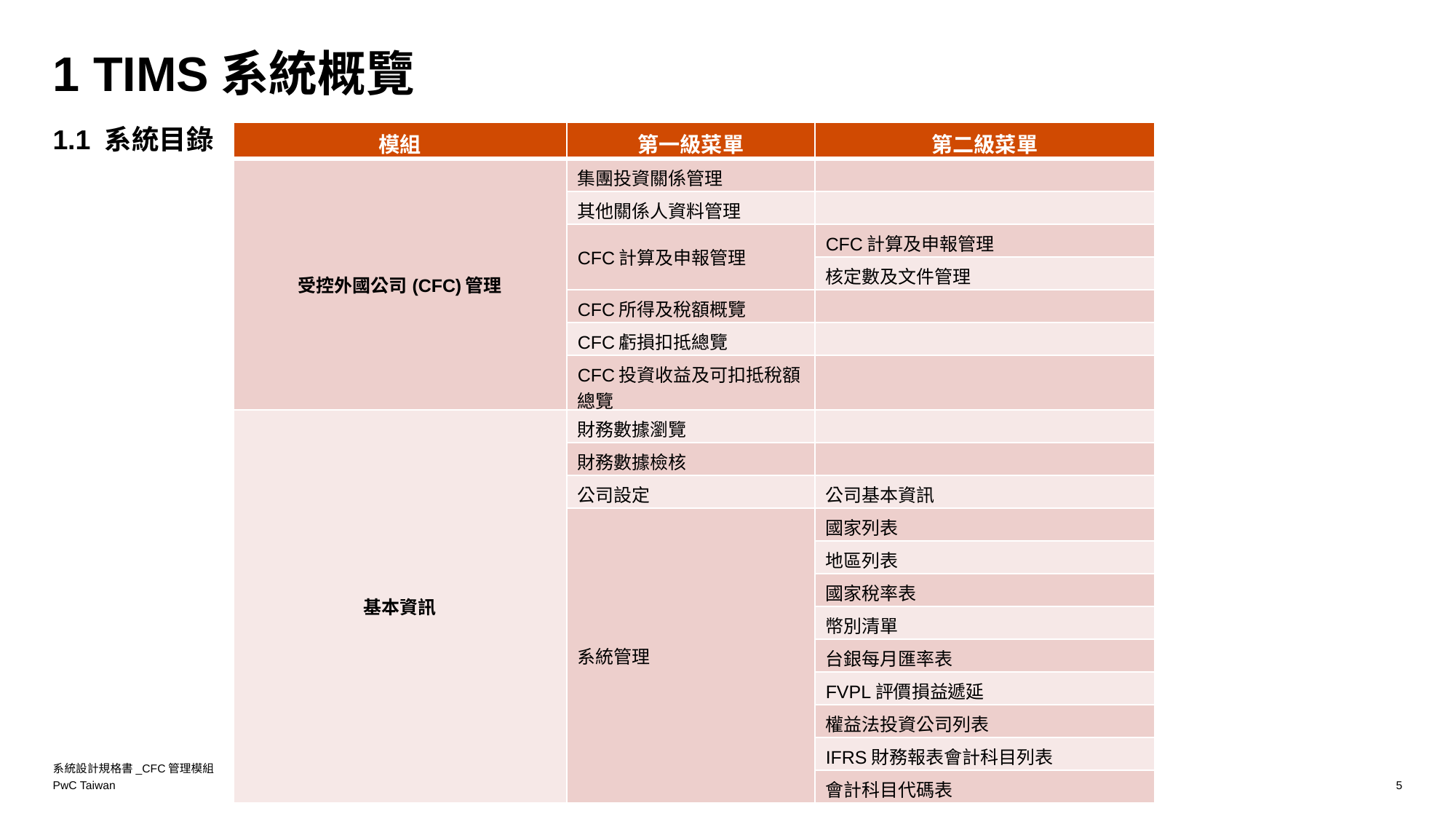

# 1 TIMS系統概覽
1.1 系統目錄
| 模組 | 第一級菜單 | 第二級菜單 |
| --- | --- | --- |
| 受控外國公司(CFC)管理 | 集團投資關係管理 |  |
|  | 其他關係人資料管理 |  |
|  | CFC計算及申報管理 | CFC計算及申報管理 |
|  |  | 核定數及文件管理 |
|  | CFC所得及稅額概覽 |  |
|  | CFC虧損扣抵總覽 |  |
|  | CFC投資收益及可扣抵稅額總覽 |  |
| 基本資訊 | 財務數據瀏覽 |  |
|  | 財務數據檢核 |  |
|  | 公司設定 | 公司基本資訊 |
| 基礎數據模組 | 系統管理 | 國家列表 |
|  |  | 地區列表 |
|  |  | 國家稅率表 |
|  |  | 幣別清單 |
|  |  | 台銀每月匯率表 |
|  |  | FVPL評價損益遞延 |
|  |  | 權益法投資公司列表 |
|  |  | IFRS財務報表會計科目列表 |
|  |  | 會計科目代碼表 |
系統設計規格書_CFC管理模組
5